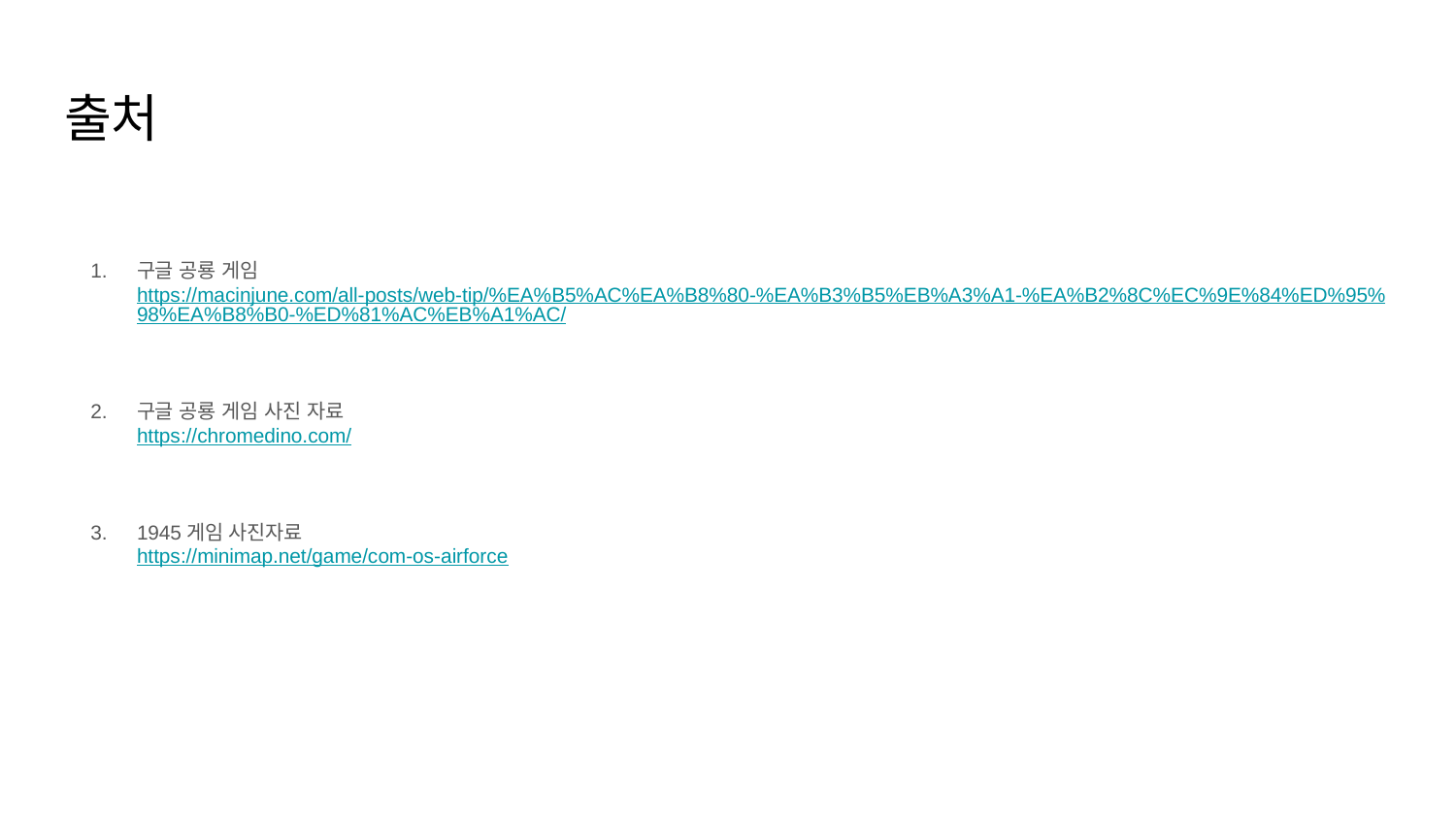

# 출처
구글 공룡 게임 https://macinjune.com/all-posts/web-tip/%EA%B5%AC%EA%B8%80-%EA%B3%B5%EB%A3%A1-%EA%B2%8C%EC%9E%84%ED%95%98%EA%B8%B0-%ED%81%AC%EB%A1%AC/

구글 공룡 게임 사진 자료
https://chromedino.com/

1945게임 사진자료
https://minimap.net/game/com-os-airforce